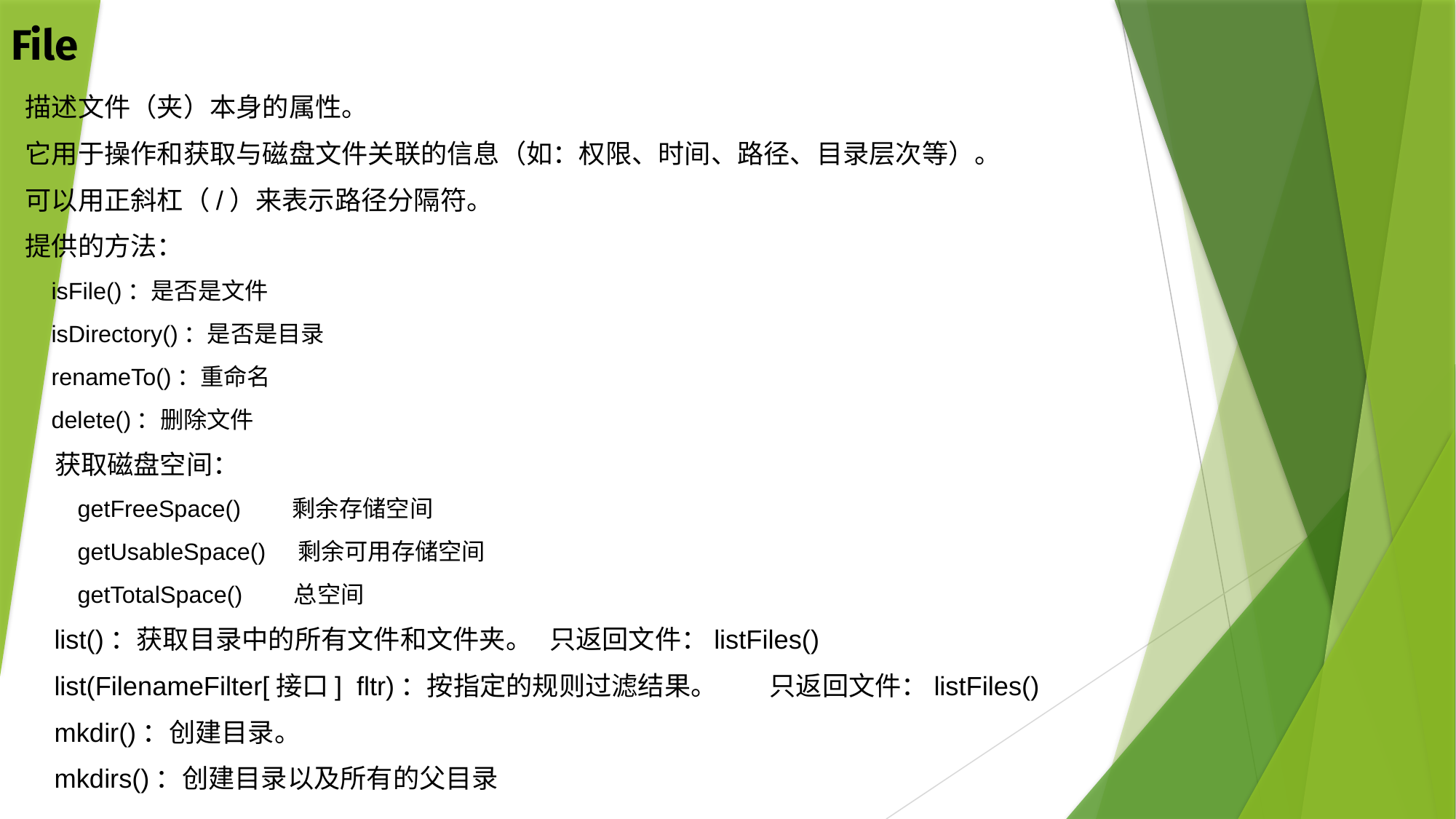

# File
描述文件（夹）本身的属性。
它用于操作和获取与磁盘文件关联的信息（如：权限、时间、路径、目录层次等）。
可以用正斜杠（/）来表示路径分隔符。
提供的方法：
    isFile()：是否是文件
    isDirectory()：是否是目录
    renameTo()：重命名
    delete()：删除文件
    获取磁盘空间：
        getFreeSpace()       剩余存储空间
        getUsableSpace()    剩余可用存储空间
        getTotalSpace()       总空间
    list()：获取目录中的所有文件和文件夹。   只返回文件：listFiles()
    list(FilenameFilter[接口]  fltr)：按指定的规则过滤结果。         只返回文件：listFiles()
    mkdir()：创建目录。
    mkdirs()：创建目录以及所有的父目录